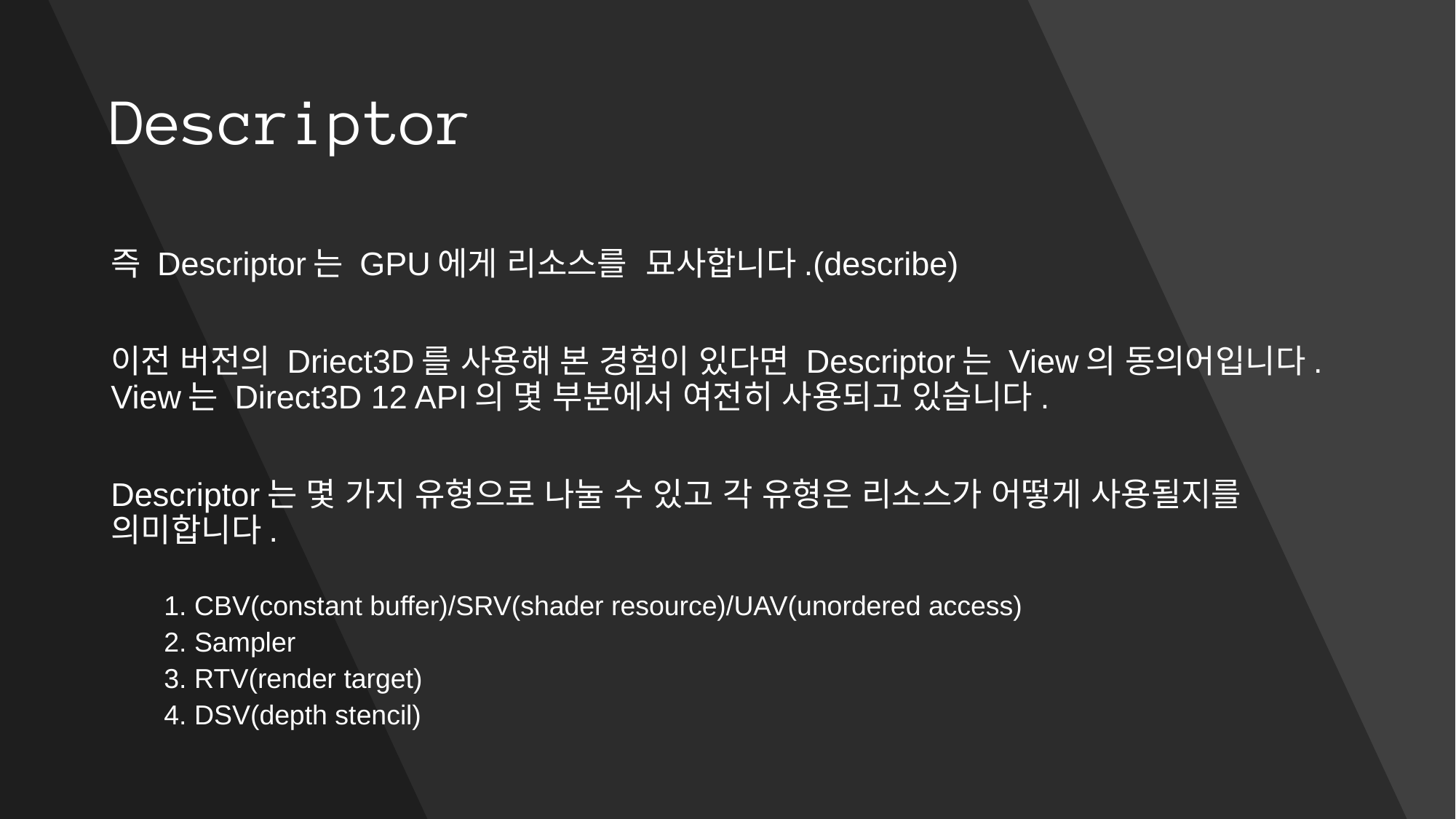

# Descriptor
즉 Descriptor는 GPU에게 리소스를  묘사합니다.(describe)

이전 버전의 Driect3D를 사용해 본 경험이 있다면 Descriptor는 View의 동의어입니다. View는 Direct3D 12 API의 몇 부분에서 여전히 사용되고 있습니다.

Descriptor는 몇 가지 유형으로 나눌 수 있고 각 유형은 리소스가 어떻게 사용될지를 의미합니다.

1. CBV(constant buffer)/SRV(shader resource)/UAV(unordered access)
2. Sampler
3. RTV(render target)
4. DSV(depth stencil)